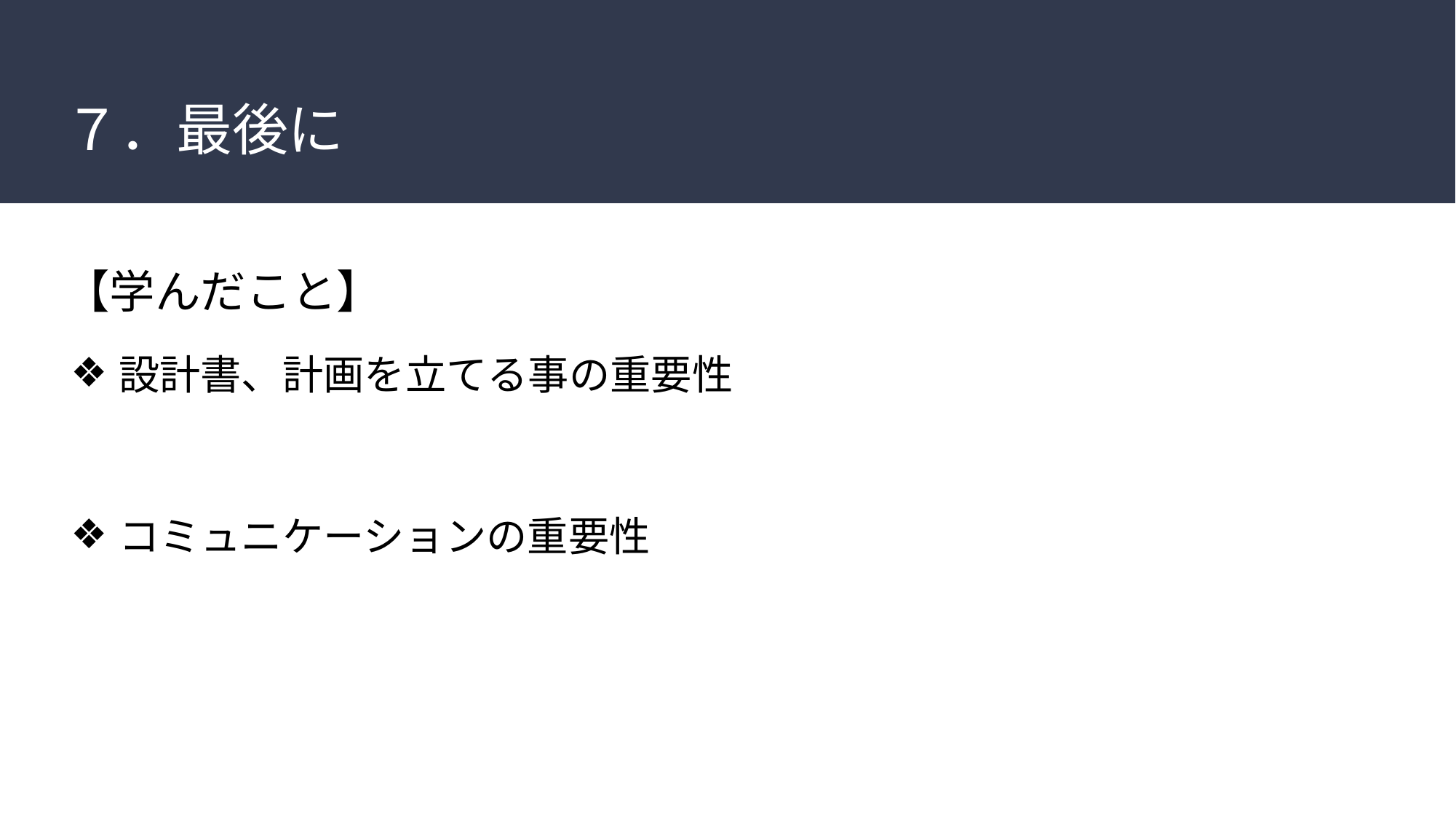

# ７．最後に
【学んだこと】
設計書、計画を立てる事の重要性

コミュニケーションの重要性